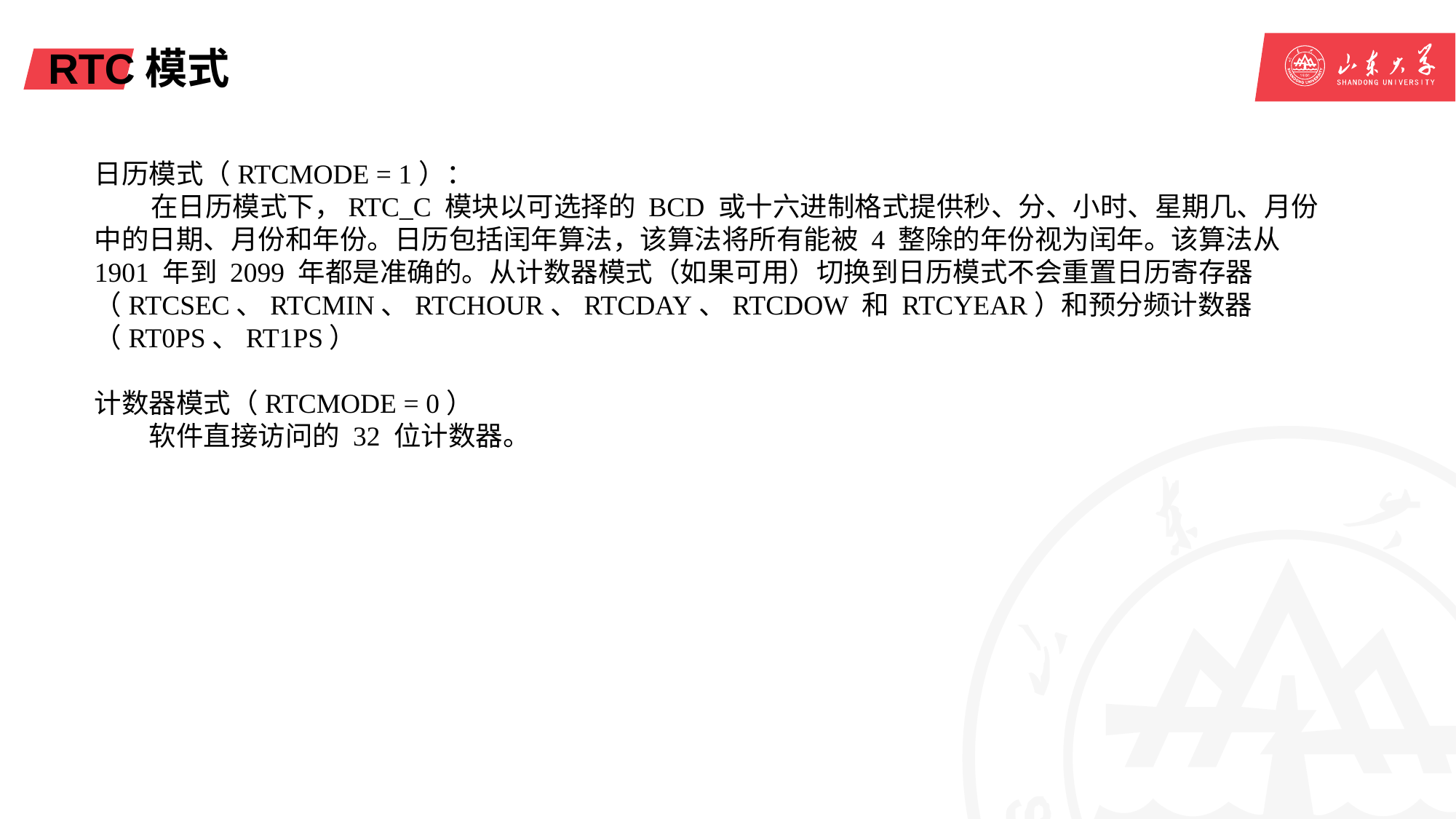

# RTC模式

日历模式（RTCMODE = 1）：
        在日历模式下，RTC_C 模块以可选择的 BCD 或十六进制格式提供秒、分、小时、星期几、月份中的日期、月份和年份。日历包括闰年算法，该算法将所有能被 4 整除的年份视为闰年。该算法从 1901 年到 2099 年都是准确的。从计数器模式（如果可用）切换到日历模式不会重置日历寄存器（RTCSEC、RTCMIN、RTCHOUR、RTCDAY、RTCDOW 和 RTCYEAR）和预分频计数器（RT0PS、RT1PS）

计数器模式（RTCMODE = 0）
软件直接访问的 32 位计数器。